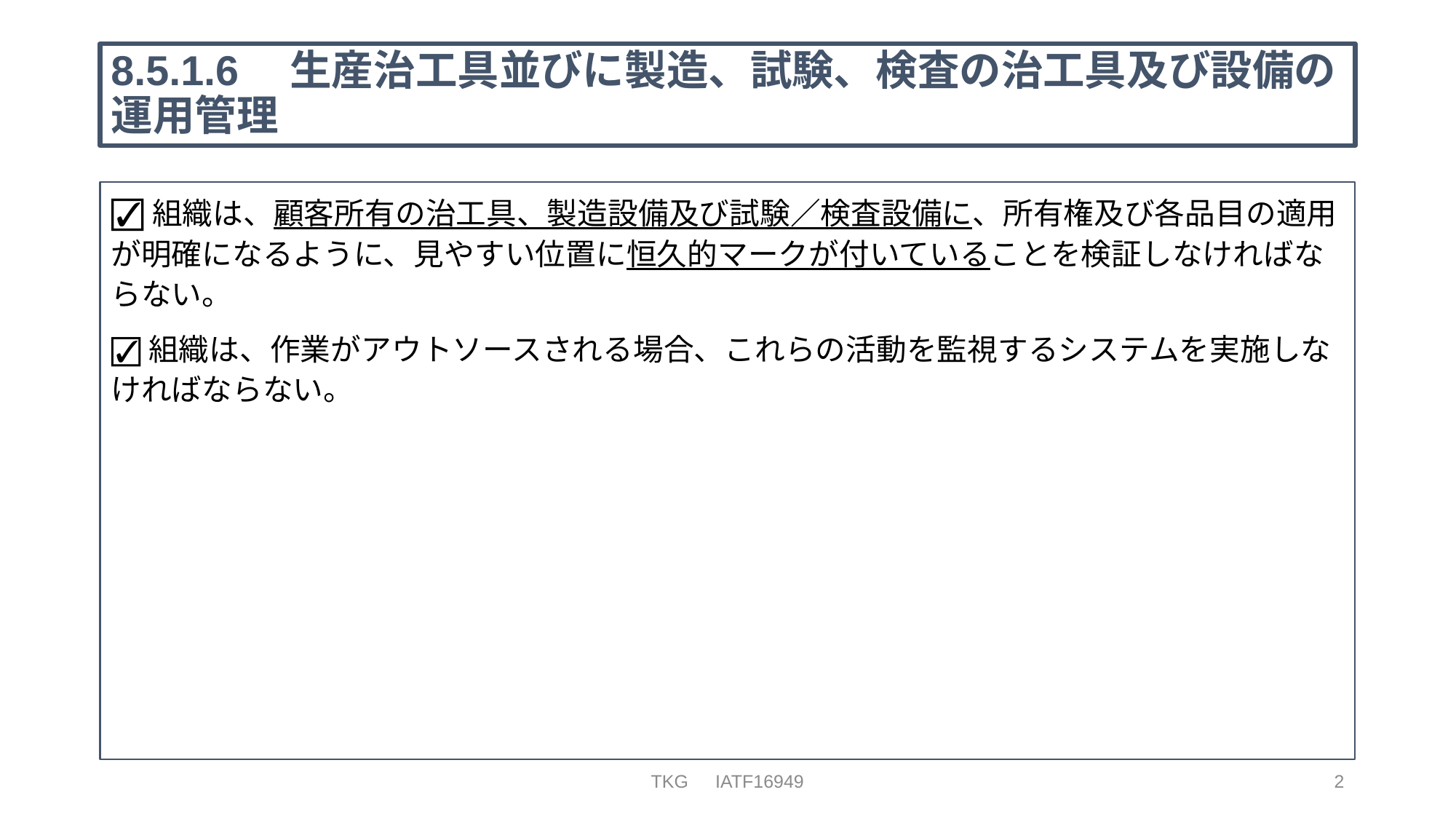

# 8.5.1.6　生産治工具並びに製造、試験、検査の治工具及び設備の運用管理
☑組織は、顧客所有の治工具、製造設備及び試験／検査設備に、所有権及び各品目の適用が明確になるように、見やすい位置に恒久的マークが付いていることを検証しなければならない。
☑組織は、作業がアウトソースされる場合、これらの活動を監視するシステムを実施しなければならない。

TKG　IATF16949
2